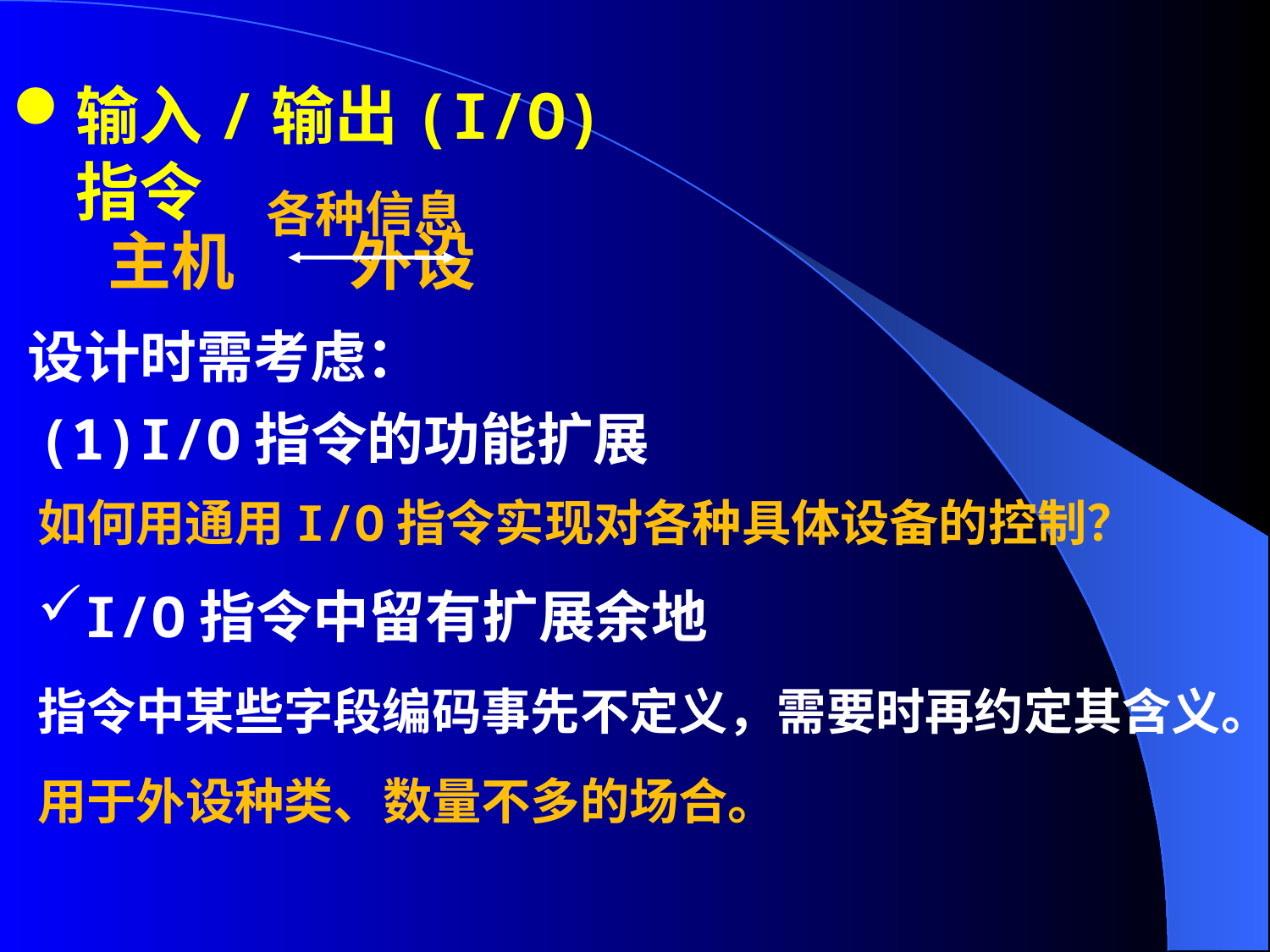

输入/输出(I/O)指令
各种信息
主机        外设

设计时需考虑：
(1)I/O指令的功能扩展
如何用通用I/O指令实现对各种具体设备的控制？
I/O指令中留有扩展余地
指令中某些字段编码事先不定义，需要时再约定其含义。
用于外设种类、数量不多的场合。